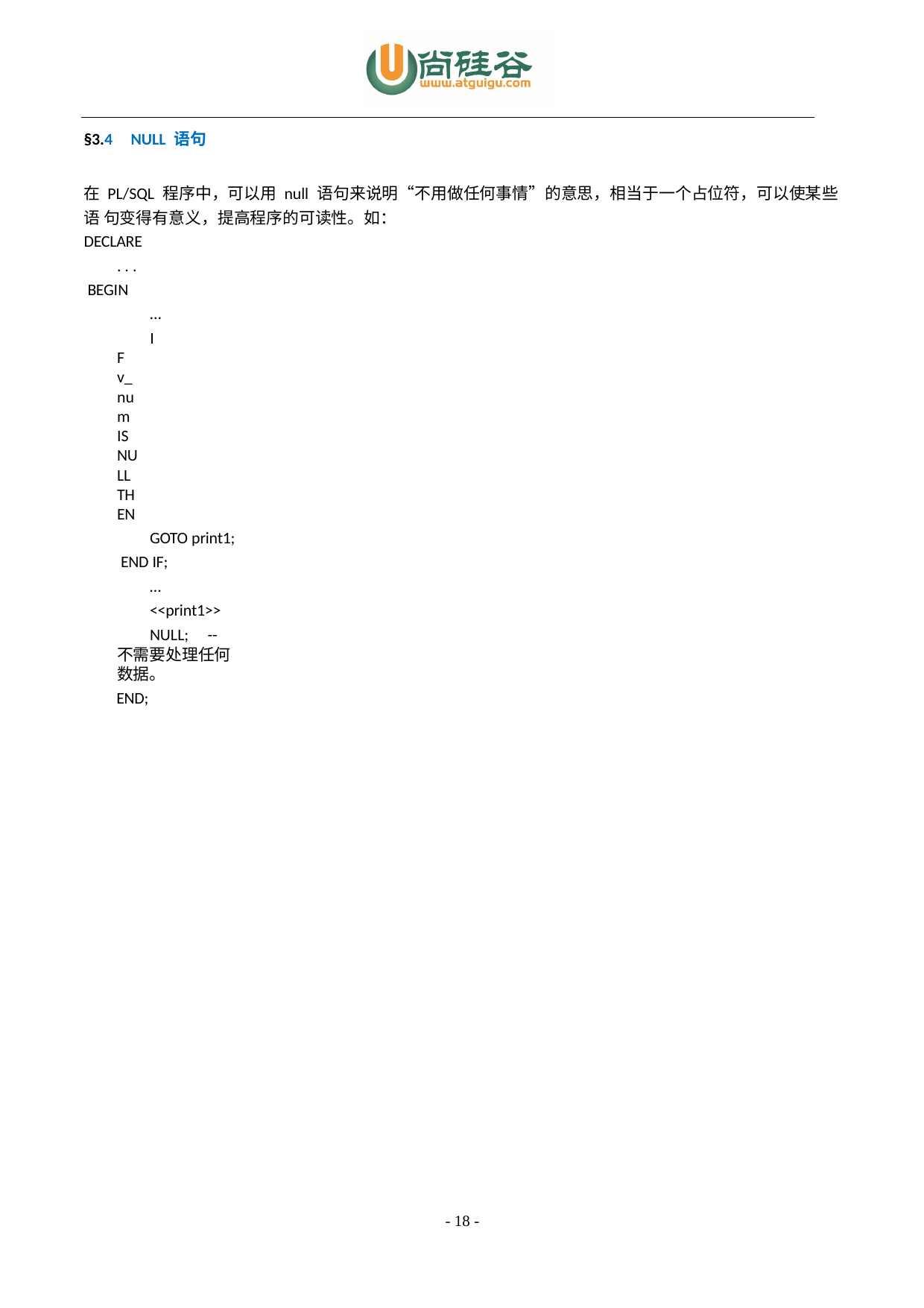

§3.4	NULL 语句

在 PL/SQL 程序中，可以用 null 语句来说明“不用做任何事情”的意思，相当于一个占位符，可以使某些语 句变得有意义，提高程序的可读性。如：
DECLARE
. . .  BEGIN
…
IF v_num IS NULL THEN
GOTO print1;  END IF;
…
<<print1>>
NULL;	-- 不需要处理任何数据。
END;
- 18 -